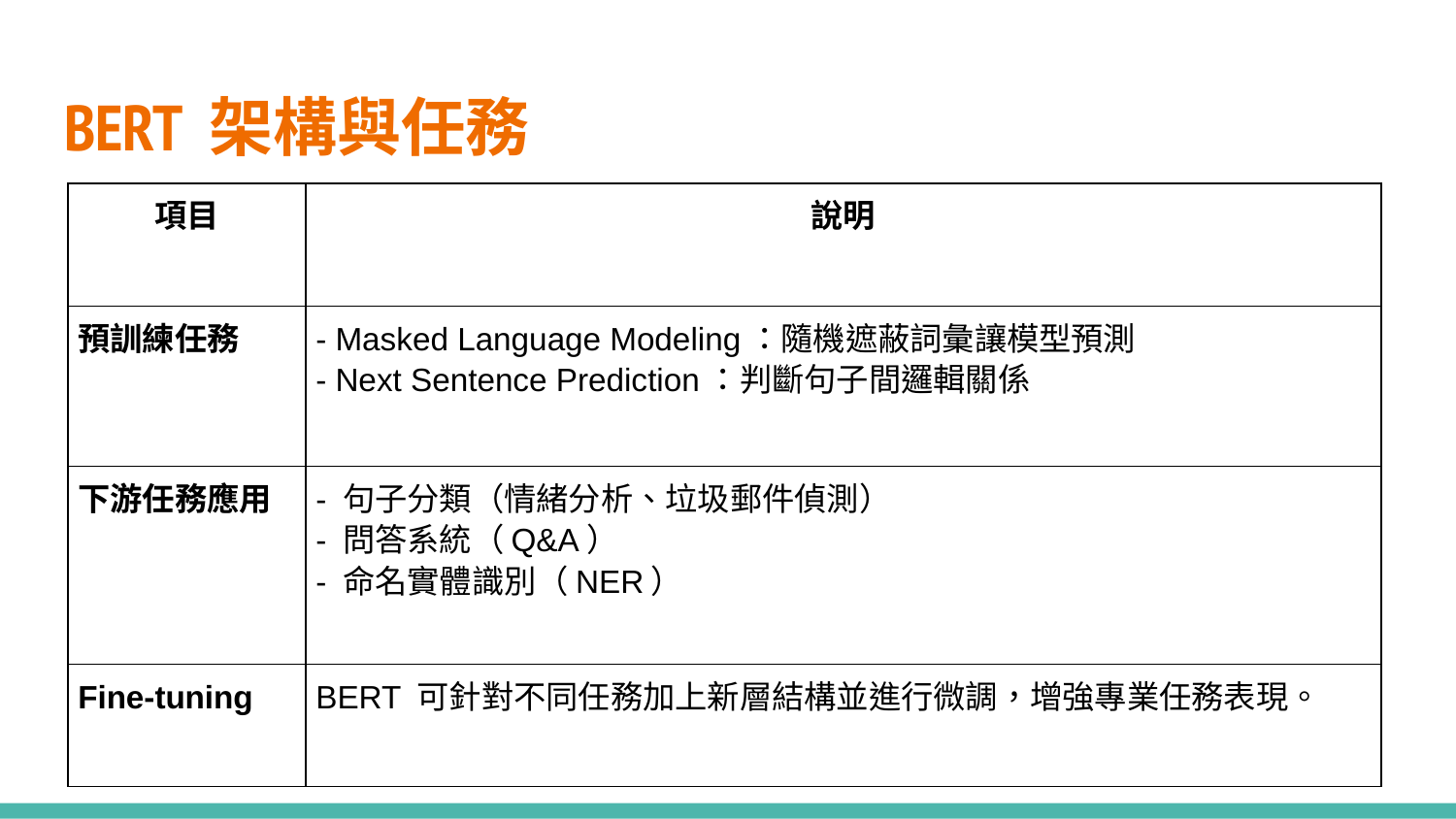

# BERT 架構與任務
| 項目 | 說明 |
| --- | --- |
| 預訓練任務 | - Masked Language Modeling：隨機遮蔽詞彙讓模型預測 - Next Sentence Prediction：判斷句子間邏輯關係 |
| 下游任務應用 | - 句子分類（情緒分析、垃圾郵件偵測） - 問答系統（Q&A） - 命名實體識別（NER） |
| Fine-tuning | BERT 可針對不同任務加上新層結構並進行微調，增強專業任務表現。 |